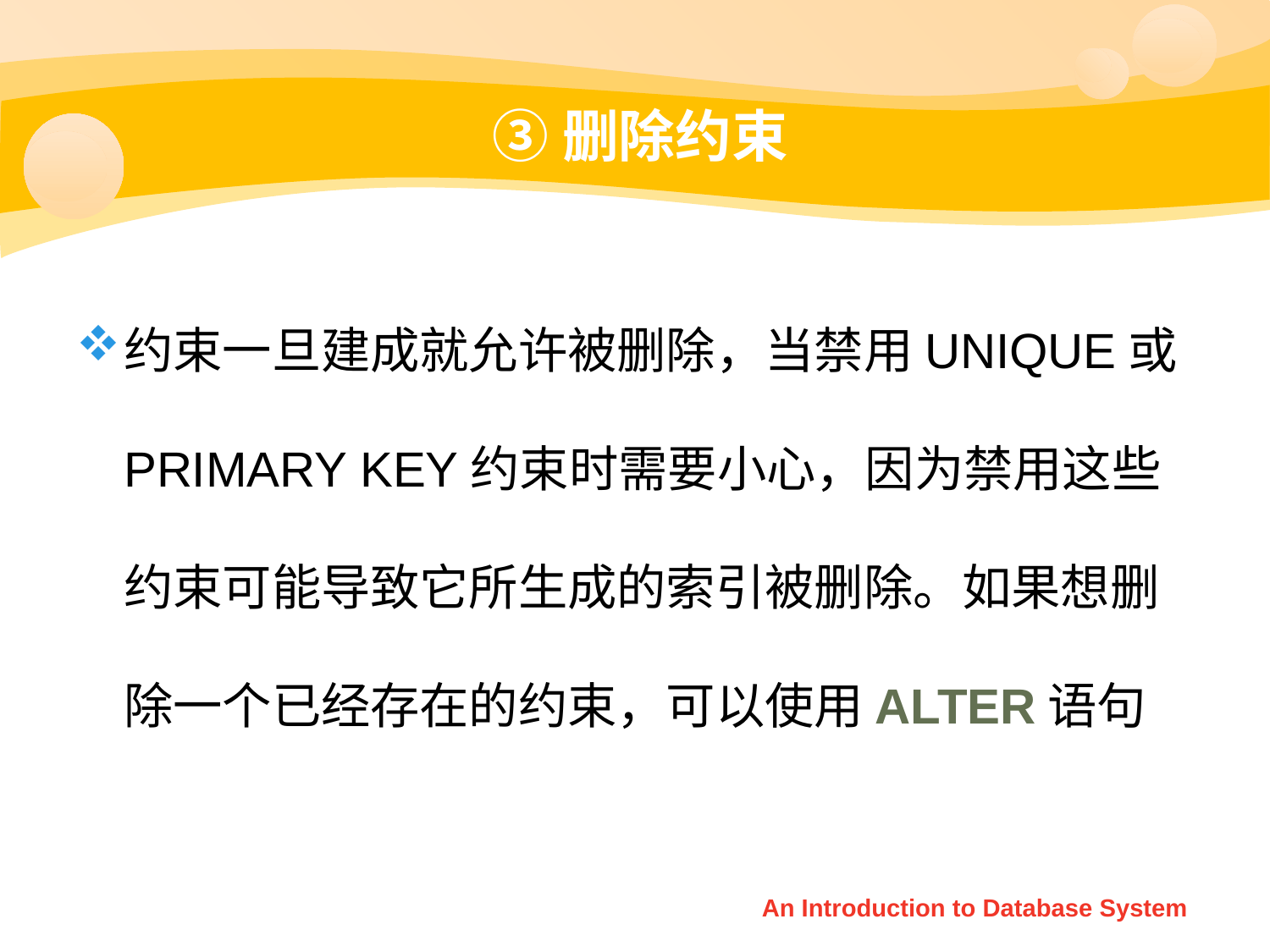

# ③删除约束
约束一旦建成就允许被删除，当禁用UNIQUE或PRIMARY KEY约束时需要小心，因为禁用这些约束可能导致它所生成的索引被删除。如果想删除一个已经存在的约束，可以使用ALTER语句
An Introduction to Database System